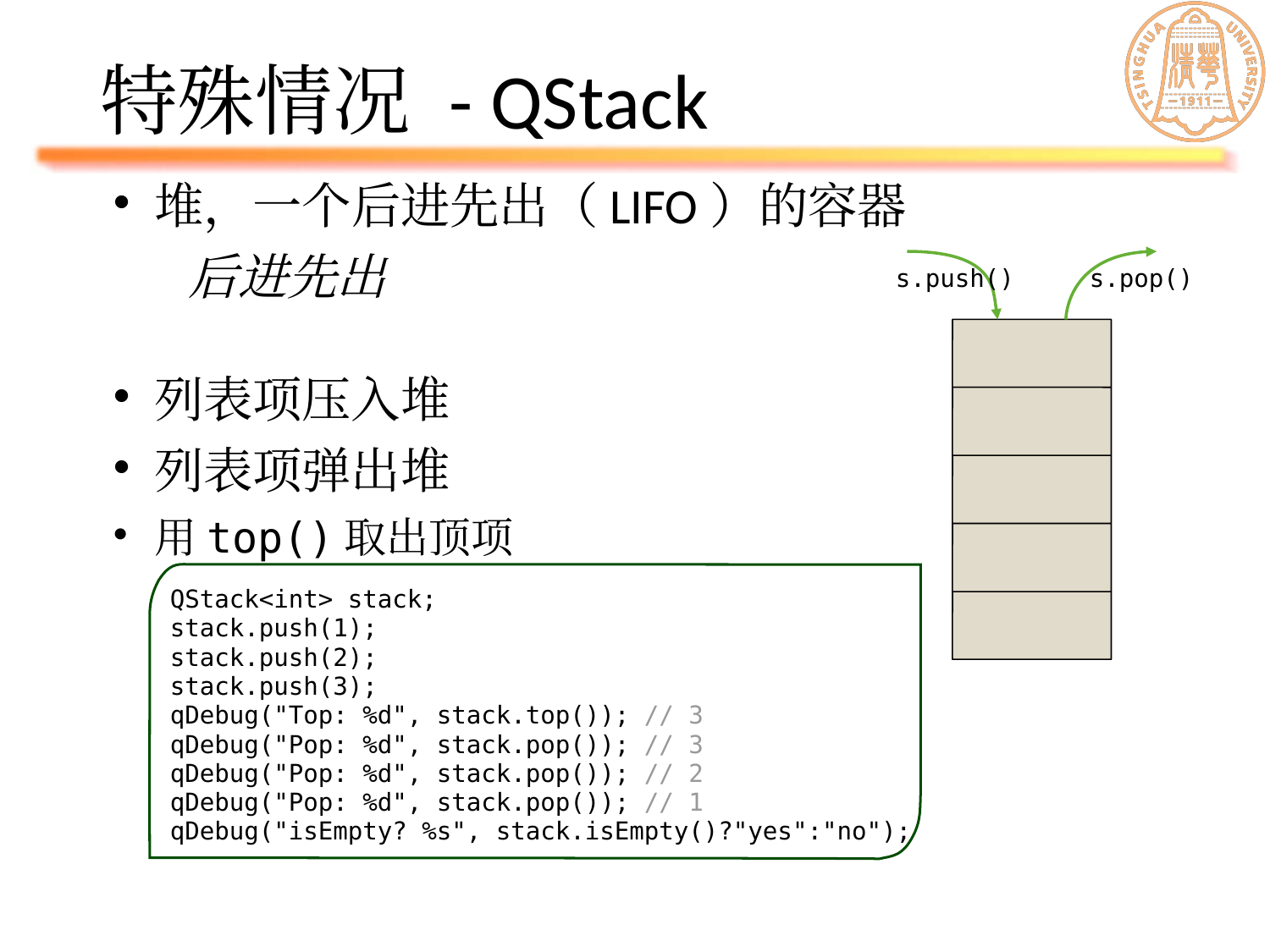

# 特殊情况 - QStack
堆，一个后进先出（LIFO）的容器
     后进先出

列表项压入堆
列表项弹出堆
用top()取出顶项

s.push()
s.pop()

QStack<int> stack;
stack.push(1);
stack.push(2);
stack.push(3);
qDebug("Top: %d", stack.top()); // 3
qDebug("Pop: %d", stack.pop()); // 3
qDebug("Pop: %d", stack.pop()); // 2
qDebug("Pop: %d", stack.pop()); // 1
qDebug("isEmpty? %s", stack.isEmpty()?"yes":"no");